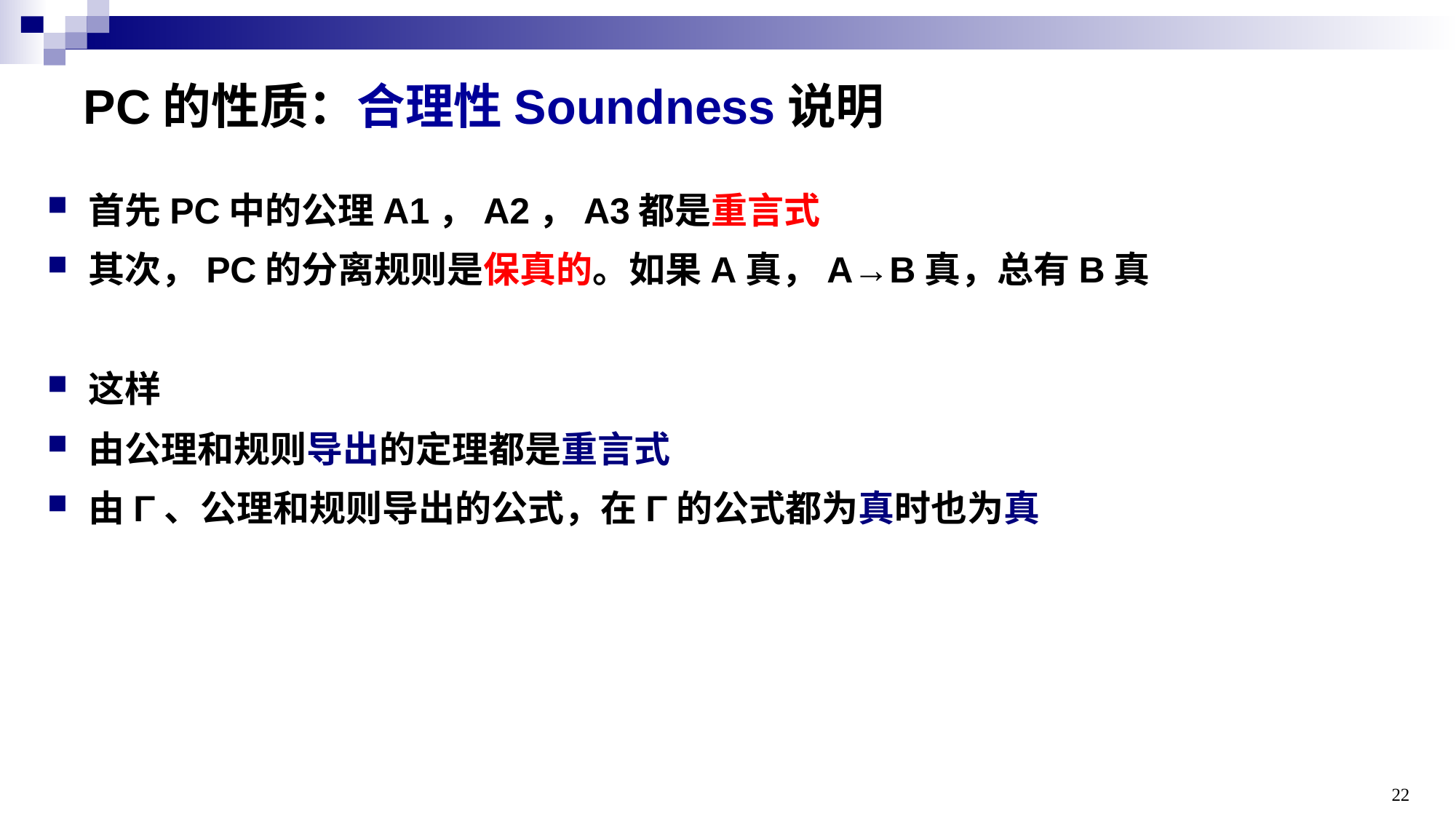

# PC的性质：合理性Soundness说明
首先PC中的公理A1，A2，A3都是重言式
其次，PC的分离规则是保真的。如果A真，A→B真，总有B真

这样
由公理和规则导出的定理都是重言式
由Γ、公理和规则导出的公式，在Γ的公式都为真时也为真
22